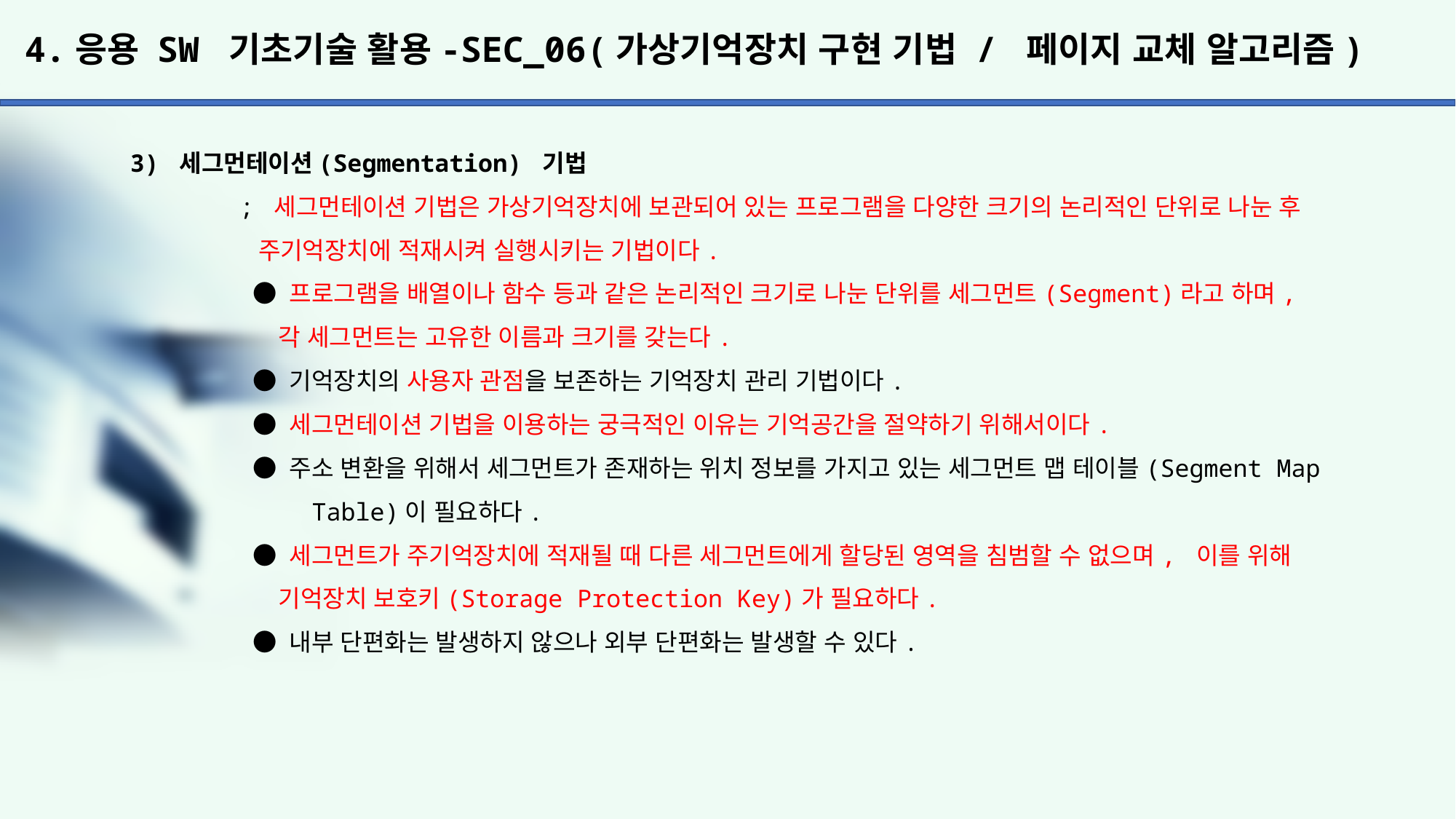

# 4.응용 SW 기초기술 활용-SEC_06(가상기억장치 구현 기법 / 페이지 교체 알고리즘)
3) 세그먼테이션(Segmentation) 기법
	; 세그먼테이션 기법은 가상기억장치에 보관되어 있는 프로그램을 다양한 크기의 논리적인 단위로 나눈 후
	  주기억장치에 적재시켜 실행시키는 기법이다.
	  ● 프로그램을 배열이나 함수 등과 같은 논리적인 크기로 나눈 단위를 세그먼트(Segment)라고 하며,
	     각 세그먼트는 고유한 이름과 크기를 갖는다.
	  ● 기억장치의 사용자 관점을 보존하는 기억장치 관리 기법이다.
	  ● 세그먼테이션 기법을 이용하는 궁극적인 이유는 기억공간을 절약하기 위해서이다.
	  ● 주소 변환을 위해서 세그먼트가 존재하는 위치 정보를 가지고 있는 세그먼트 맵 테이블(Segment Map
	     Table)이 필요하다.
	  ● 세그먼트가 주기억장치에 적재될 때 다른 세그먼트에게 할당된 영역을 침범할 수 없으며, 이를 위해
	     기억장치 보호키(Storage Protection Key)가 필요하다.
	  ● 내부 단편화는 발생하지 않으나 외부 단편화는 발생할 수 있다.